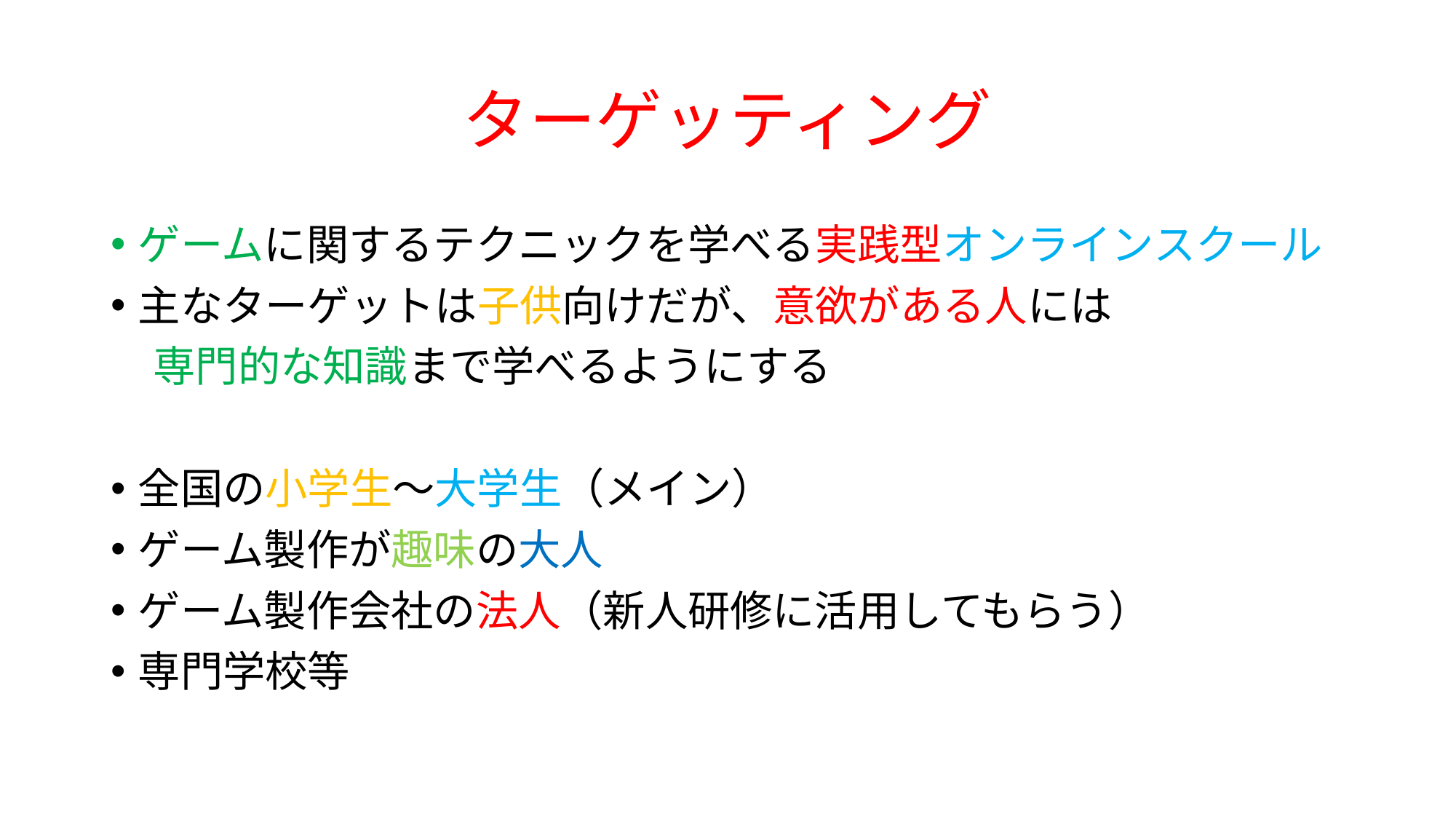

# ターゲッティング
ゲームに関するテクニックを学べる実践型オンラインスクール
主なターゲットは子供向けだが、意欲がある人には
　専門的な知識まで学べるようにする

全国の小学生～大学生（メイン）
ゲーム製作が趣味の大人
ゲーム製作会社の法人（新人研修に活用してもらう）
専門学校等